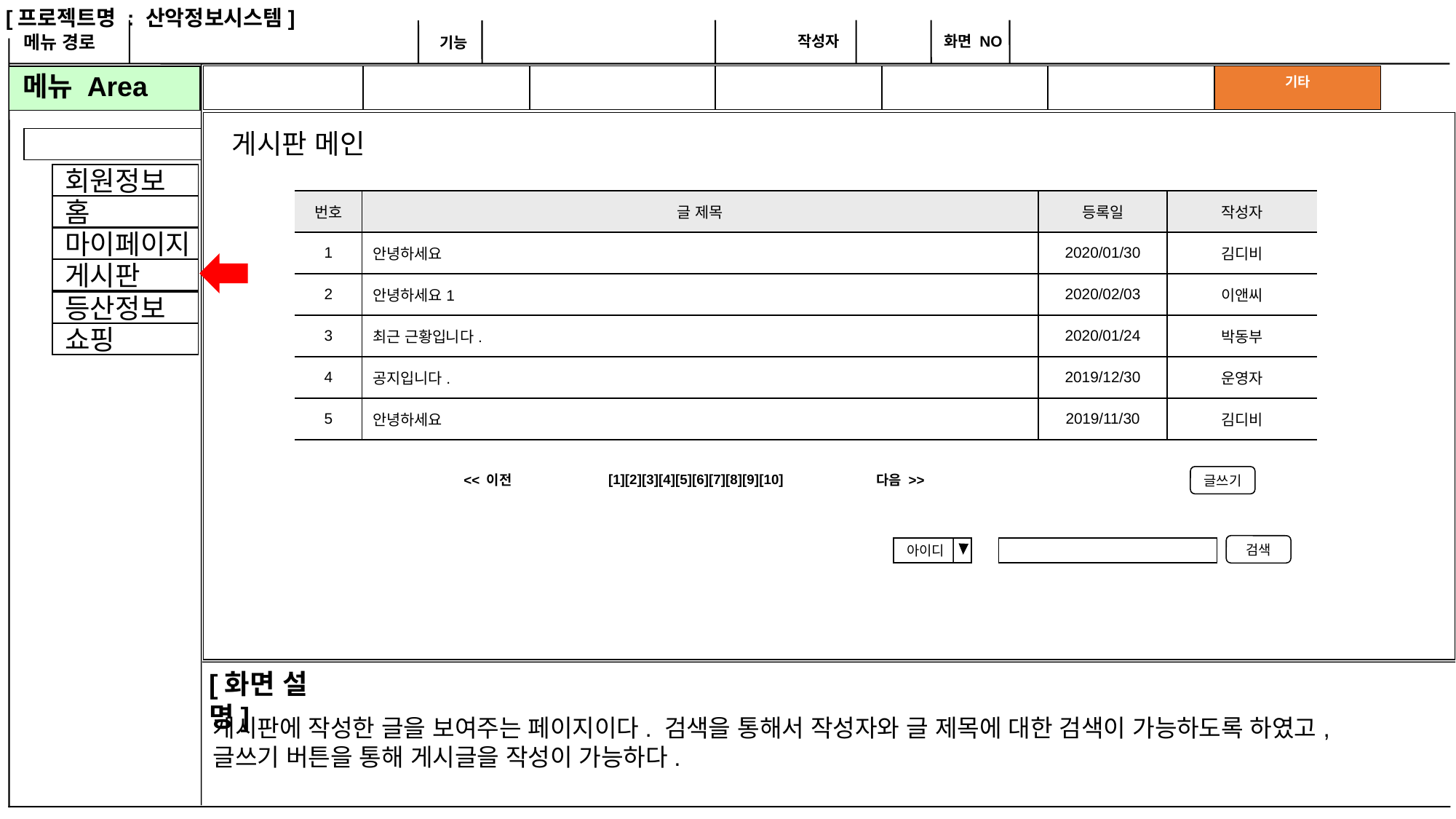

게시판 메인
| 번호 | 글 제목 | 등록일 | 작성자 |
| --- | --- | --- | --- |
| 1 | 안녕하세요 | 2020/01/30 | 김디비 |
| 2 | 안녕하세요1 | 2020/02/03 | 이앤씨 |
| 3 | 최근 근황입니다. | 2020/01/24 | 박동부 |
| 4 | 공지입니다. | 2019/12/30 | 운영자 |
| 5 | 안녕하세요 | 2019/11/30 | 김디비 |

[1][2][3][4][5][6][7][8][9][10]
<< 이전
다음 >>
글쓰기
검색
아이디

게시판에 작성한 글을 보여주는 페이지이다. 검색을 통해서 작성자와 글 제목에 대한 검색이 가능하도록 하였고, 글쓰기 버튼을 통해 게시글을 작성이 가능하다.